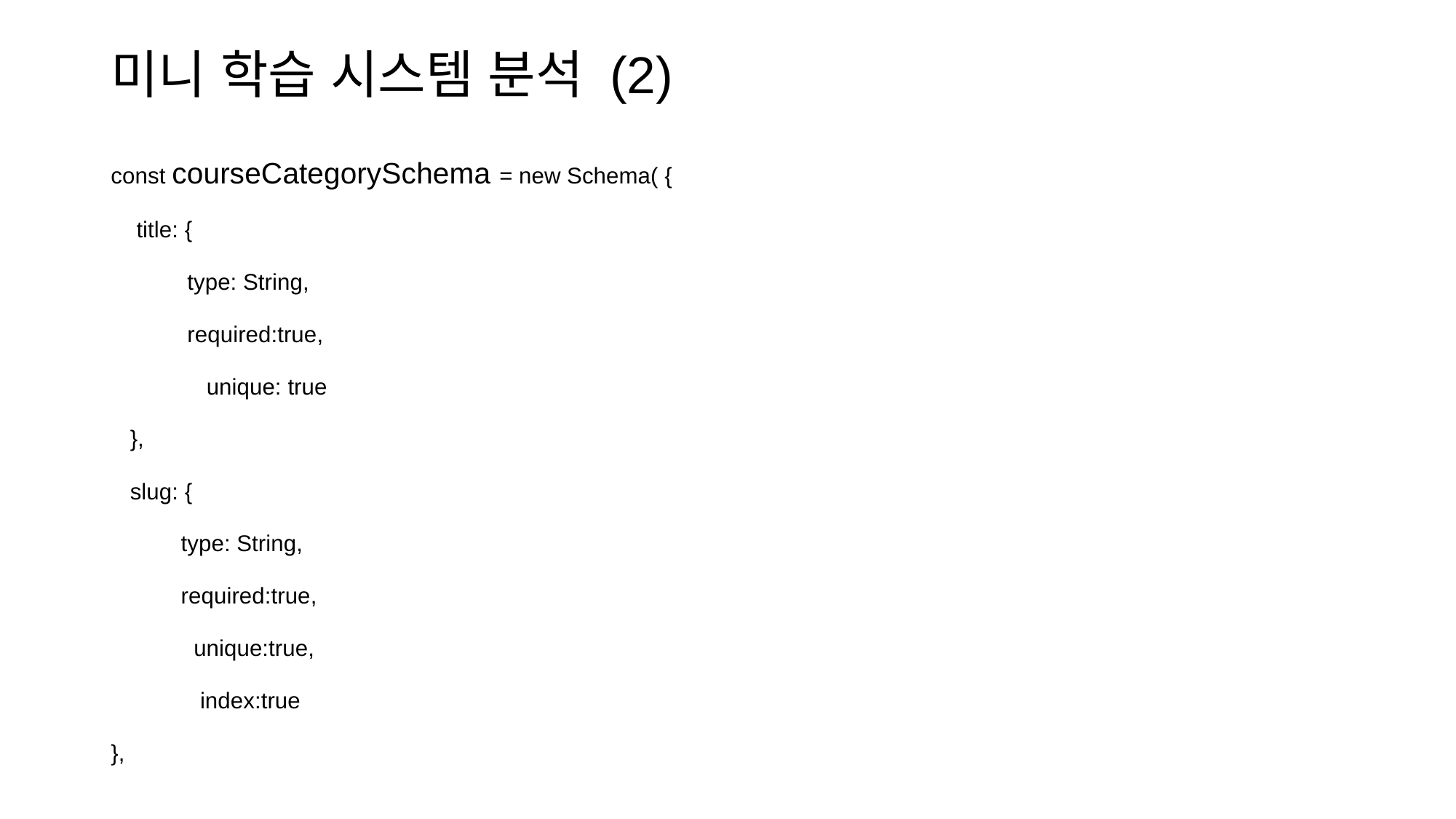

# 미니 학습 시스템 분석 (2)
const courseCategorySchema = new Schema( {
    title: {
            type: String,
            required:true,
               unique: true
   },
   slug: {
           type: String,
           required:true,
             unique:true,
              index:true
},